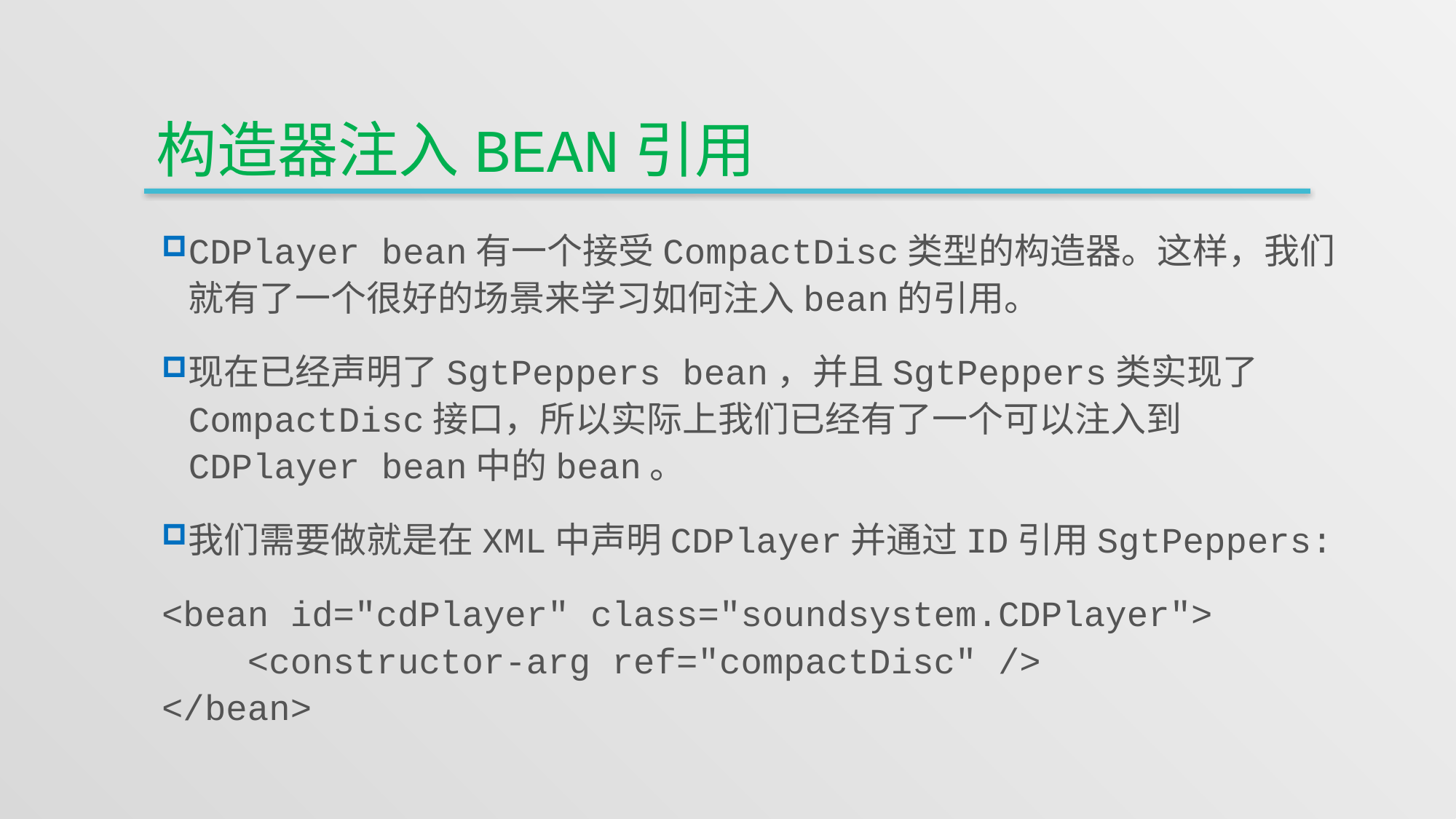

# 构造器注入bean引用
CDPlayer bean有一个接受CompactDisc类型的构造器。这样，我们就有了一个很好的场景来学习如何注入bean的引用。
现在已经声明了SgtPeppers bean，并且SgtPeppers类实现了CompactDisc接口，所以实际上我们已经有了一个可以注入到CDPlayer bean中的bean。
我们需要做就是在XML中声明CDPlayer并通过ID引用SgtPeppers:
<bean id="cdPlayer" class="soundsystem.CDPlayer">           <constructor-arg ref="compactDisc" />
</bean>